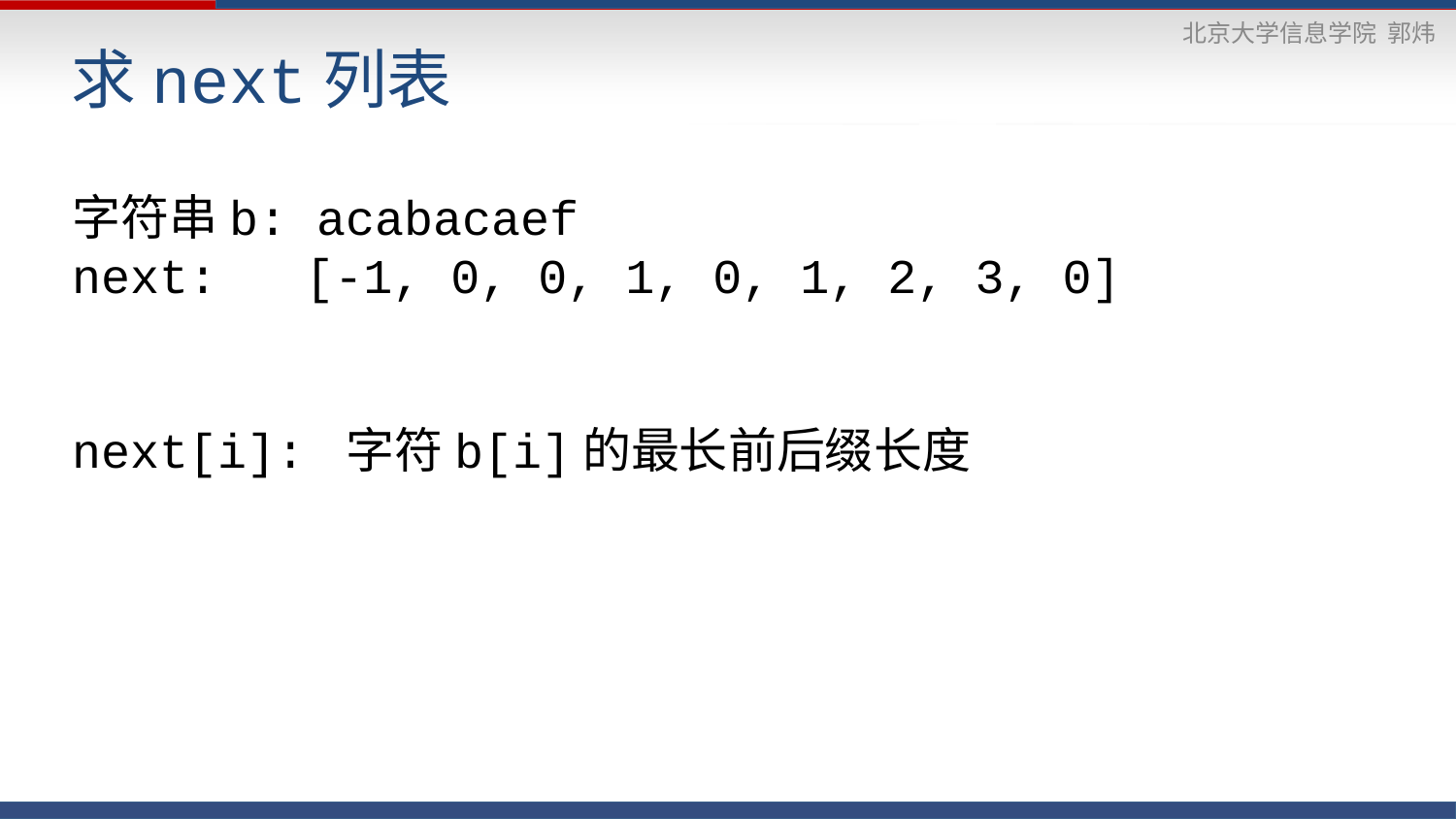

# 求next列表
字符串b: acabacaef
next:   [-1, 0, 0, 1, 0, 1, 2, 3, 0]

next[i]: 字符b[i]的最长前后缀长度